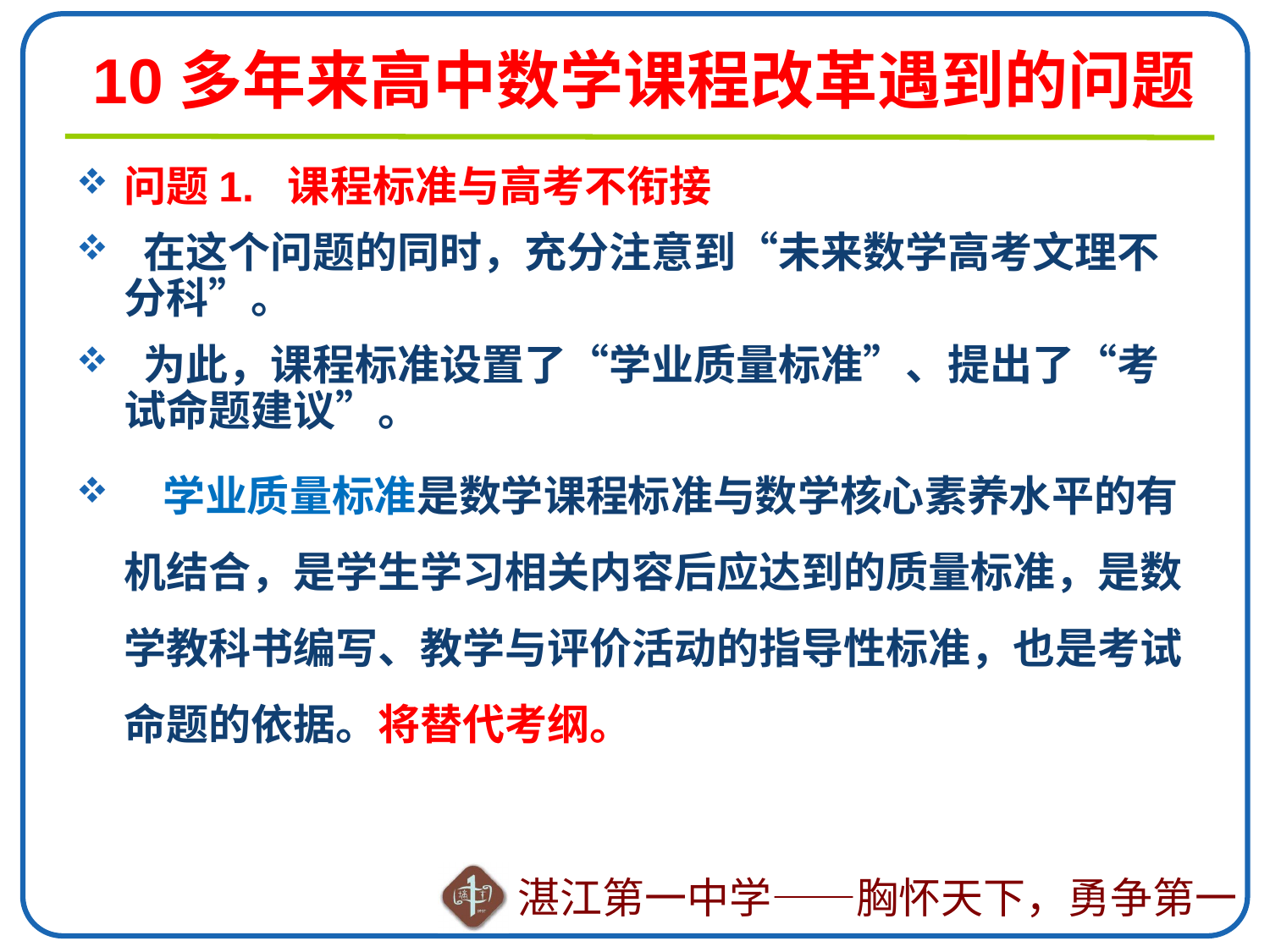

# 10多年来高中数学课程改革遇到的问题
问题1.  课程标准与高考不衔接
 在这个问题的同时，充分注意到“未来数学高考文理不分科”。
 为此，课程标准设置了“学业质量标准”、提出了“考试命题建议”。
   学业质量标准是数学课程标准与数学核心素养水平的有机结合，是学生学习相关内容后应达到的质量标准，是数学教科书编写、教学与评价活动的指导性标准，也是考试命题的依据。将替代考纲。

3